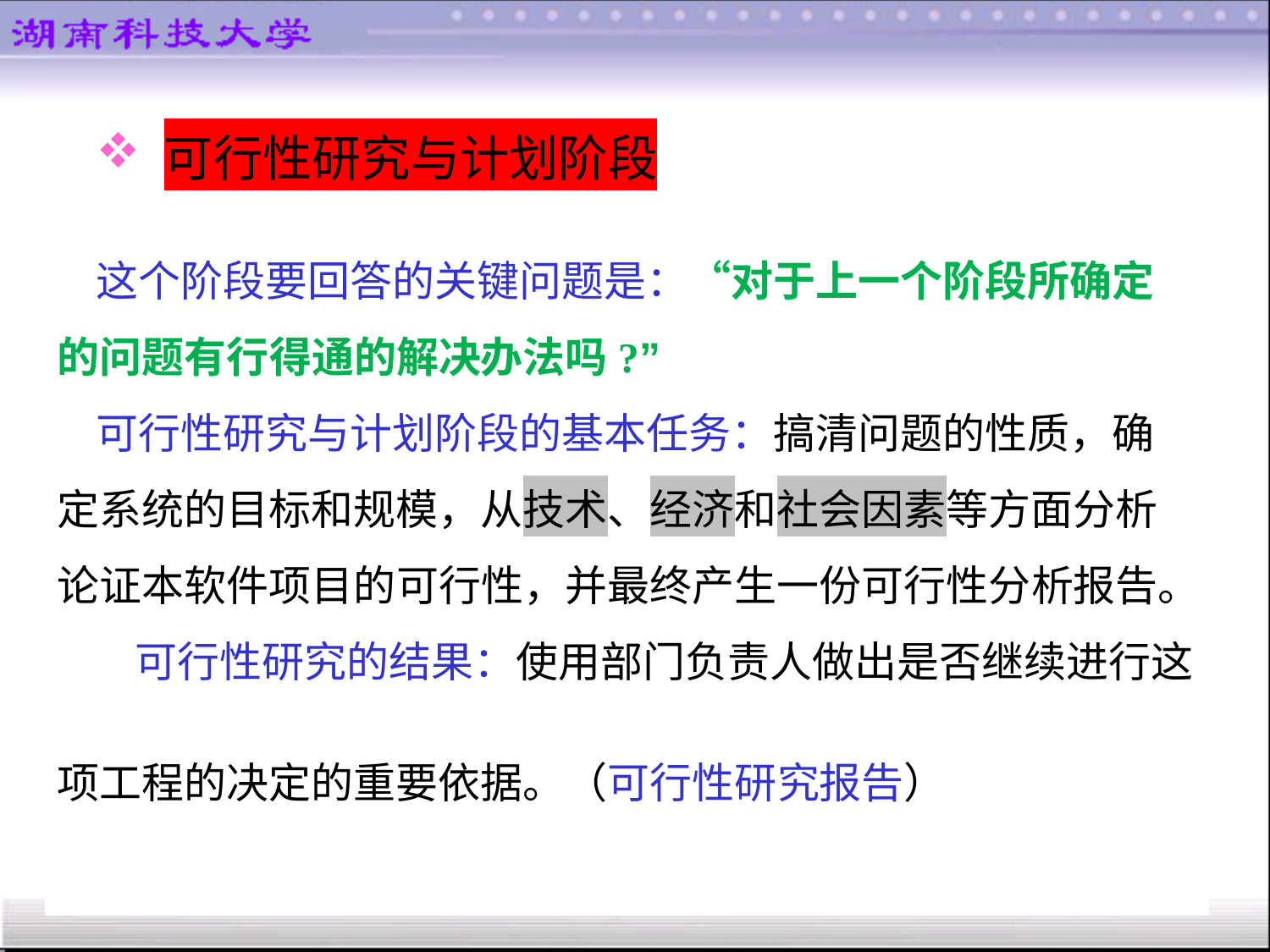

可行性研究与计划阶段

这个阶段要回答的关键问题是：“对于上一个阶段所确定的问题有行得通的解决办法吗?”
可行性研究与计划阶段的基本任务：搞清问题的性质，确定系统的目标和规模，从技术、经济和社会因素等方面分析论证本软件项目的可行性，并最终产生一份可行性分析报告。
   可行性研究的结果：使用部门负责人做出是否继续进行这项工程的决定的重要依据。（可行性研究报告）